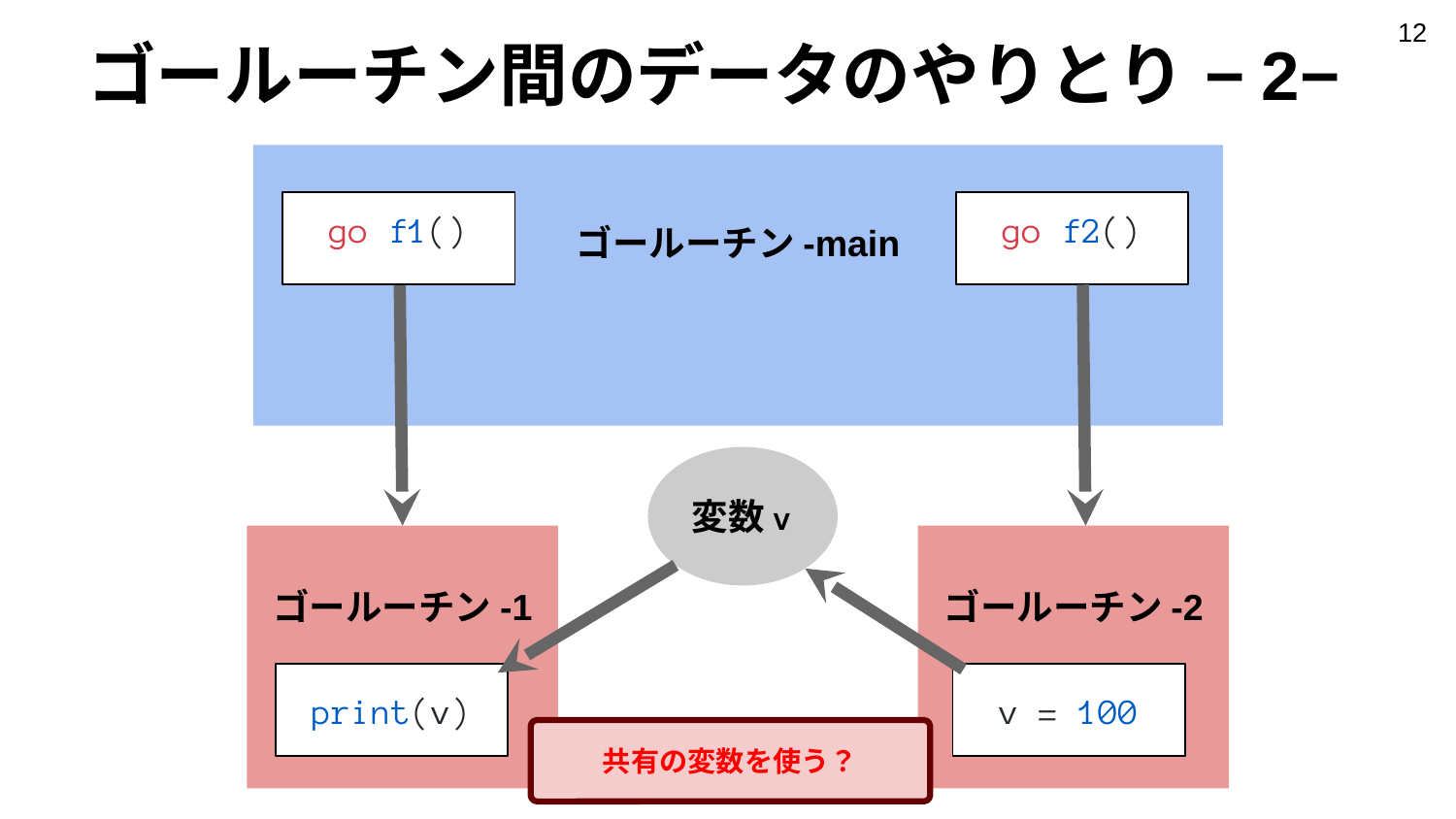

12
# ゴールーチン間のデータのやりとり −2−
ゴールーチン-main

go f1()
go f2()
変数v

ゴールーチン-1

ゴールーチン-2
print(v)
v = 100
共有の変数を使う？